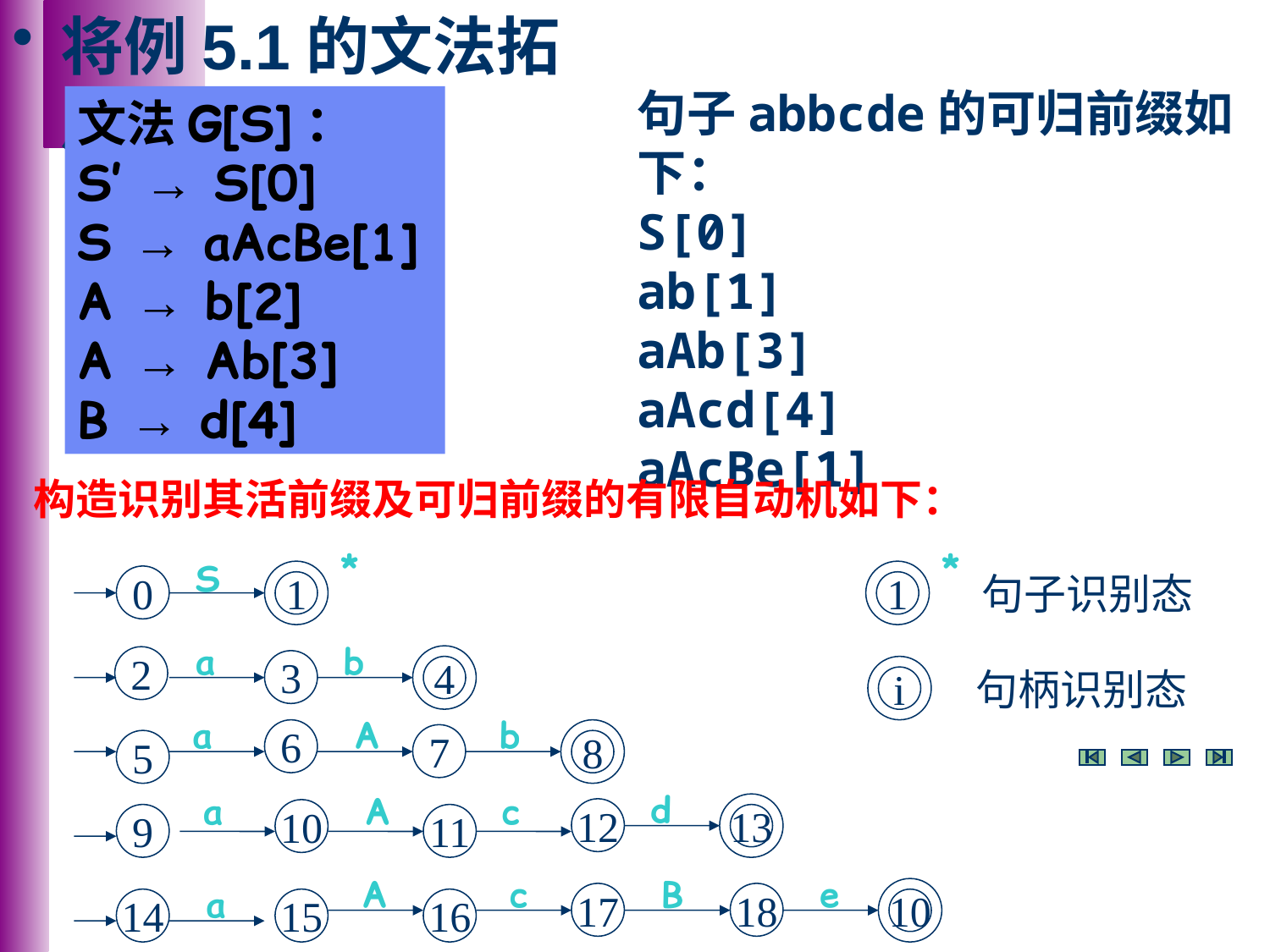

将例5.1的文法拓广：
句子abbcde的可归前缀如下：
S[0]
ab[1]
aAb[3]
aAcd[4]
aAcBe[1]
文法G[S]：
S’ → S[0]
S → aAcBe[1]
A → b[2]
A → Ab[3]
B → d[4]
构造识别其活前缀及可归前缀的有限自动机如下：
*
*
S
1
1
句子识别态
0

a
b
4
2
3

i
句柄识别态

a
A
b
6
8
7
5

d
a
A
c
13
12
10
9
11

A
c
B
e
a
10
17
18
14
15
16